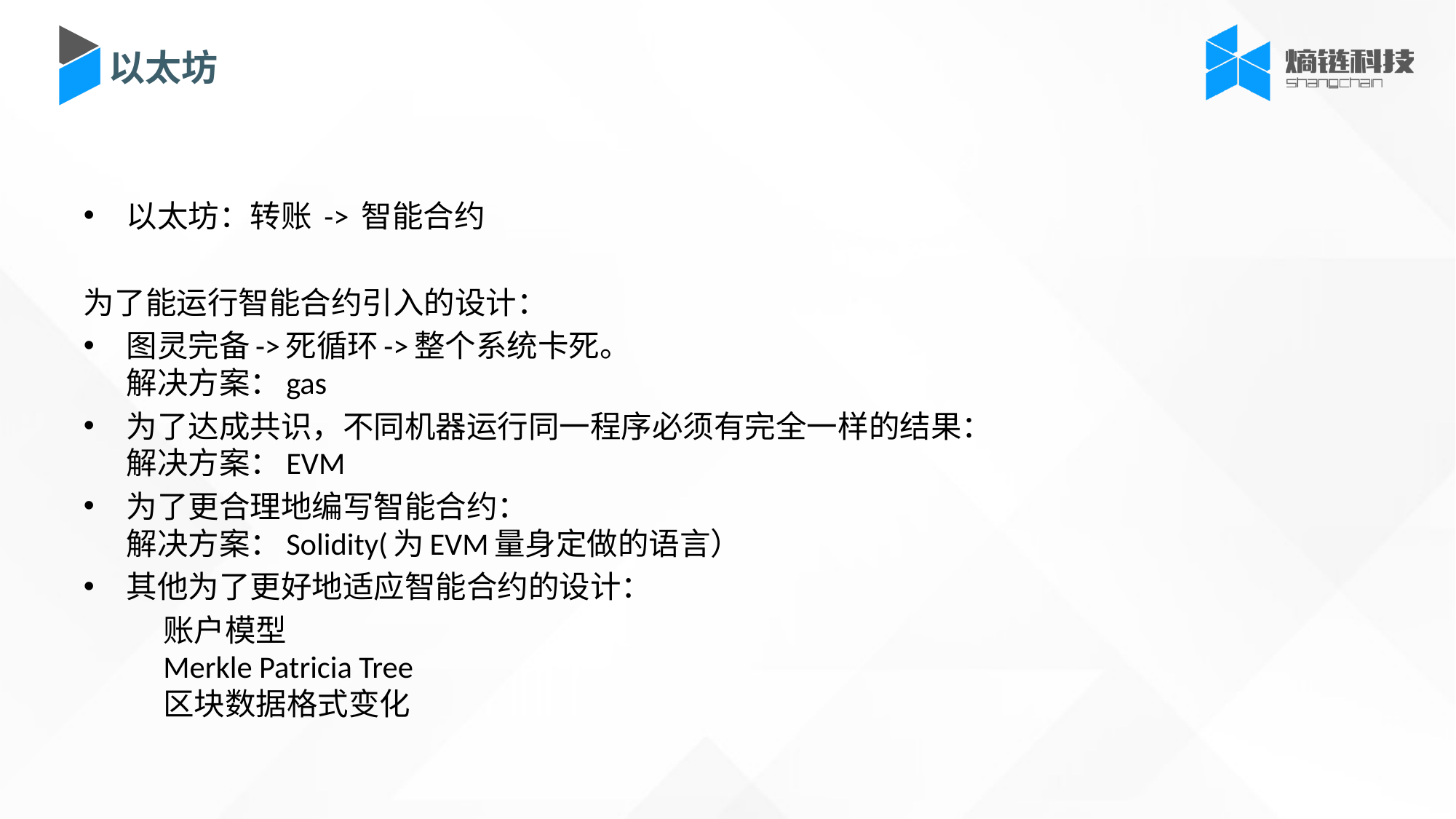

以太坊
以太坊：转账 -> 智能合约

为了能运行智能合约引入的设计：
图灵完备->死循环->整个系统卡死。
解决方案：gas
为了达成共识，不同机器运行同一程序必须有完全一样的结果：
解决方案：EVM
为了更合理地编写智能合约：
解决方案：Solidity(为EVM量身定做的语言）
其他为了更好地适应智能合约的设计：
	账户模型
  	Merkle Patricia Tree
	区块数据格式变化